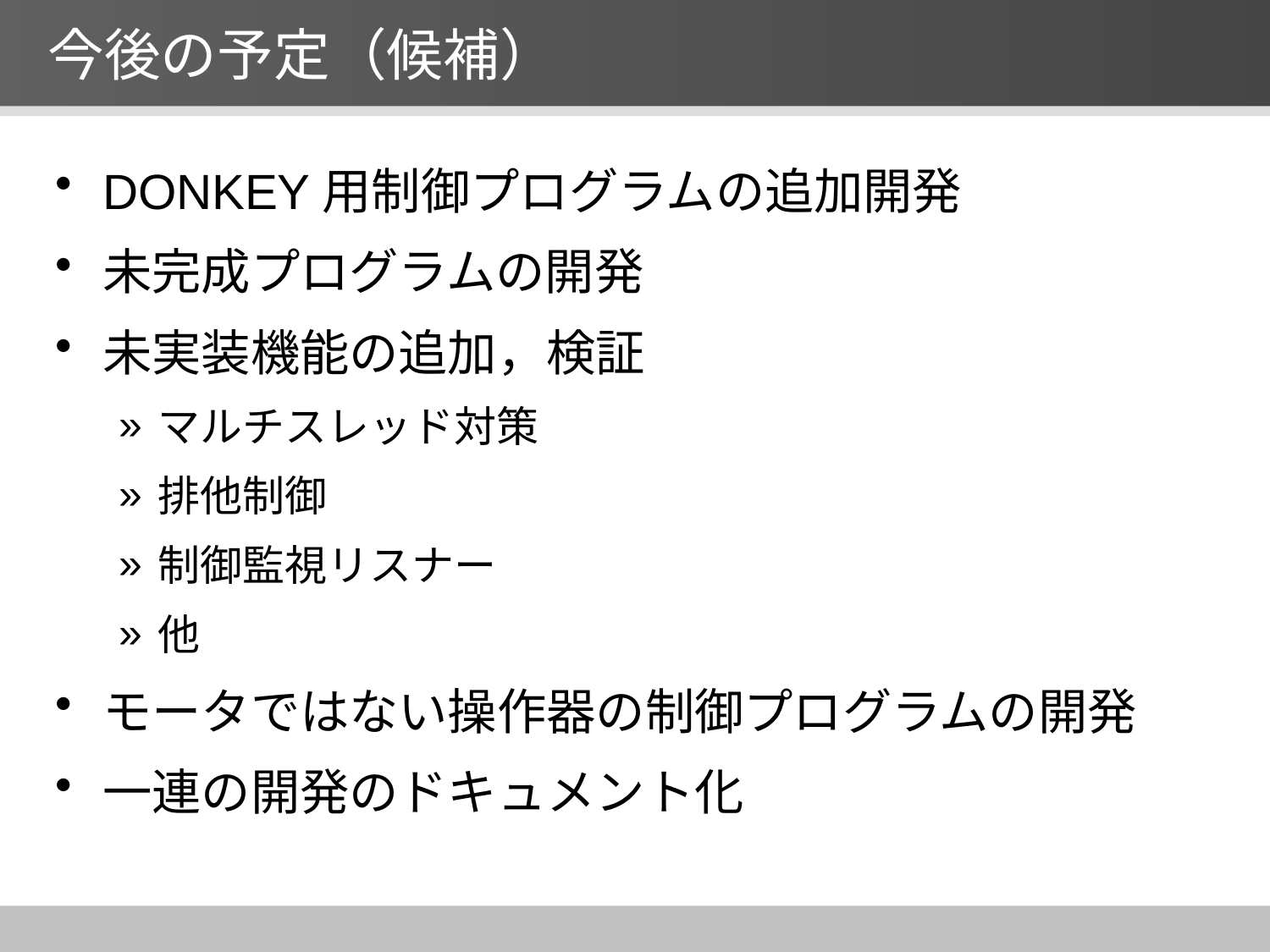

# 今後の予定（候補）
DONKEY用制御プログラムの追加開発
未完成プログラムの開発
未実装機能の追加，検証
マルチスレッド対策
排他制御
制御監視リスナー
他
モータではない操作器の制御プログラムの開発
一連の開発のドキュメント化